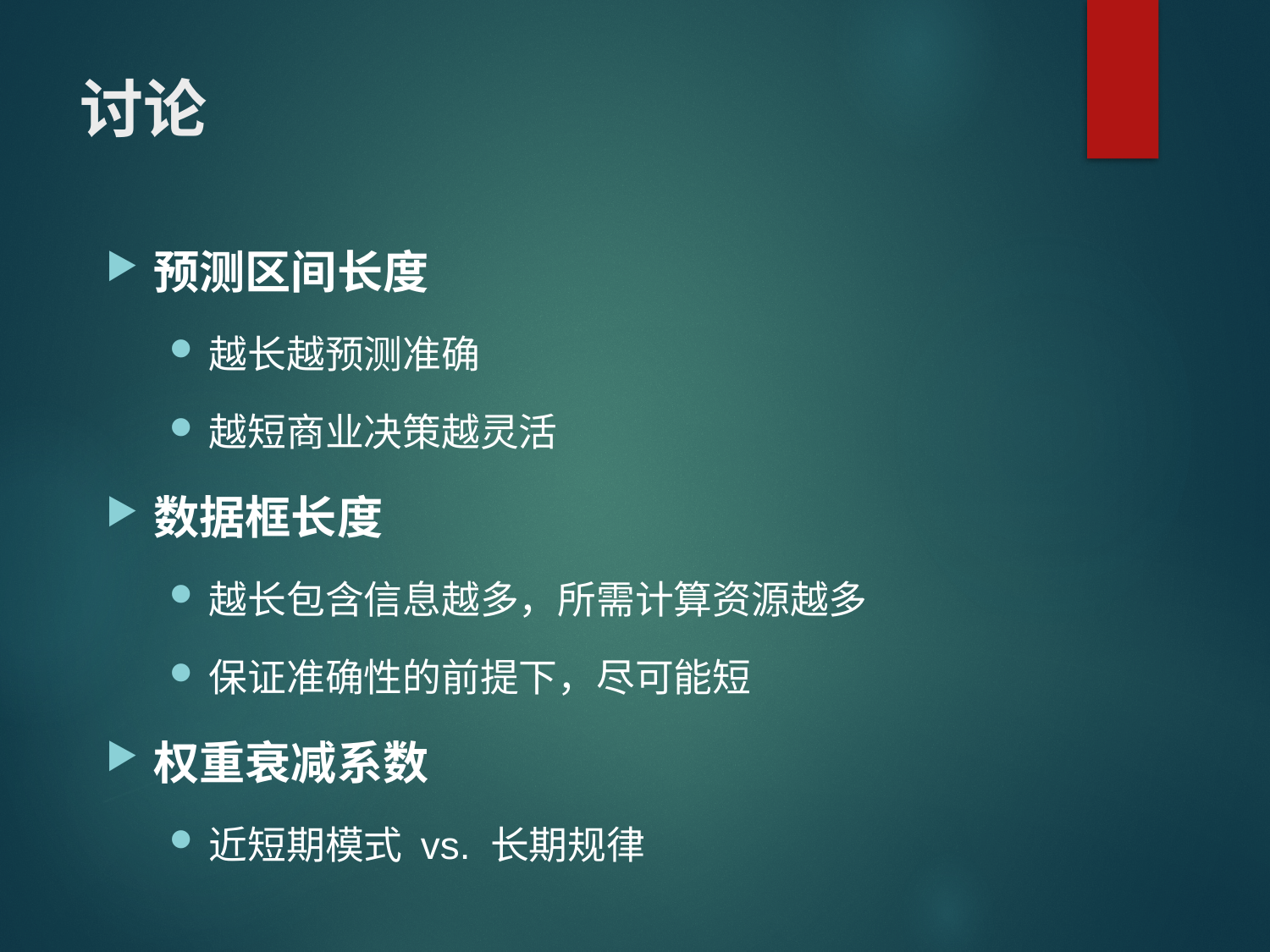

# 讨论
预测区间长度
越长越预测准确
越短商业决策越灵活
数据框长度
越长包含信息越多，所需计算资源越多
保证准确性的前提下，尽可能短
权重衰减系数
近短期模式 vs. 长期规律